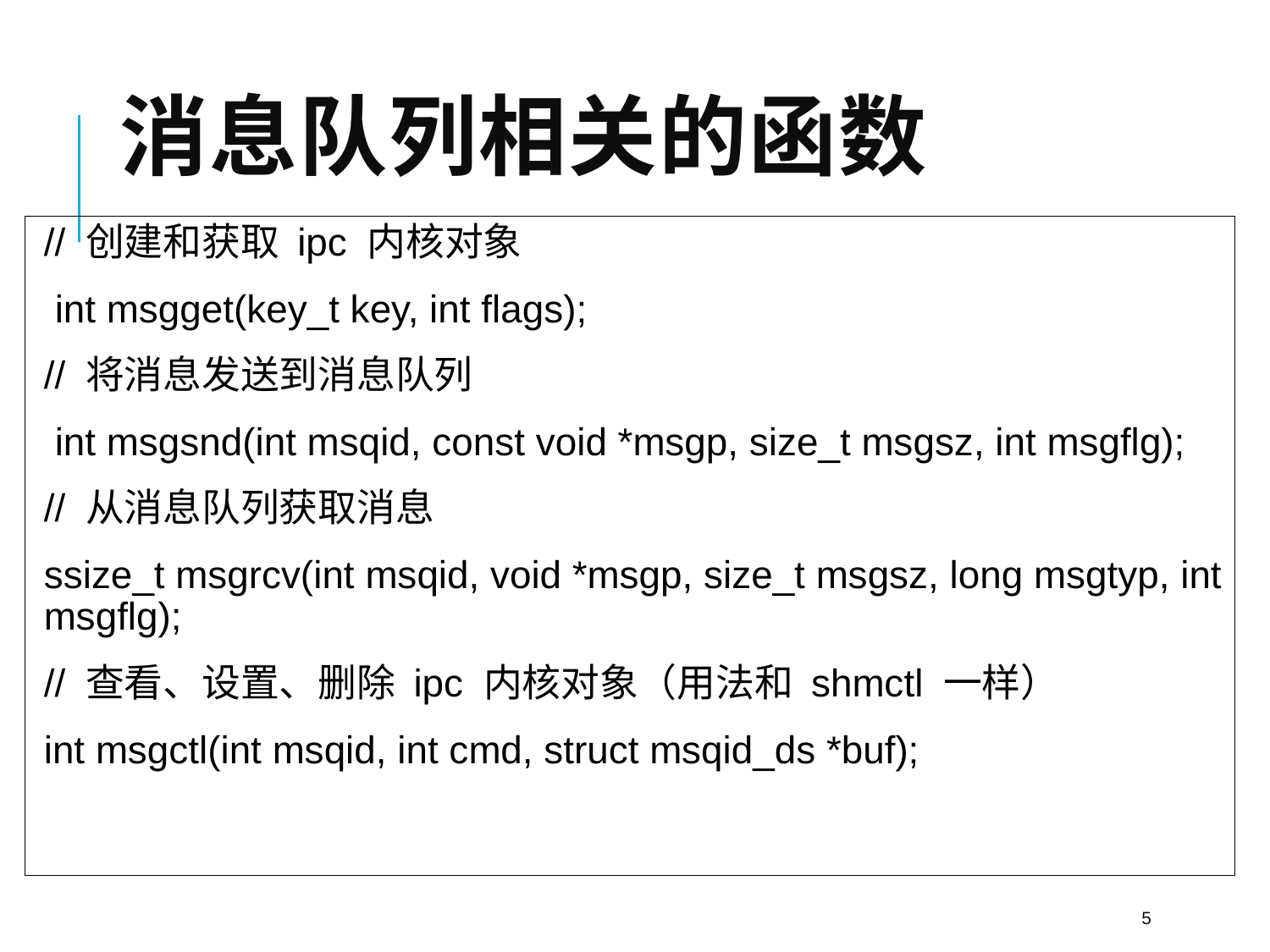

# 消息队列相关的函数
// 创建和获取 ipc 内核对象
 int msgget(key_t key, int flags);
// 将消息发送到消息队列
 int msgsnd(int msqid, const void *msgp, size_t msgsz, int msgflg);
// 从消息队列获取消息
ssize_t msgrcv(int msqid, void *msgp, size_t msgsz, long msgtyp, int msgflg);
// 查看、设置、删除 ipc 内核对象（用法和 shmctl 一样）
int msgctl(int msqid, int cmd, struct msqid_ds *buf);
5